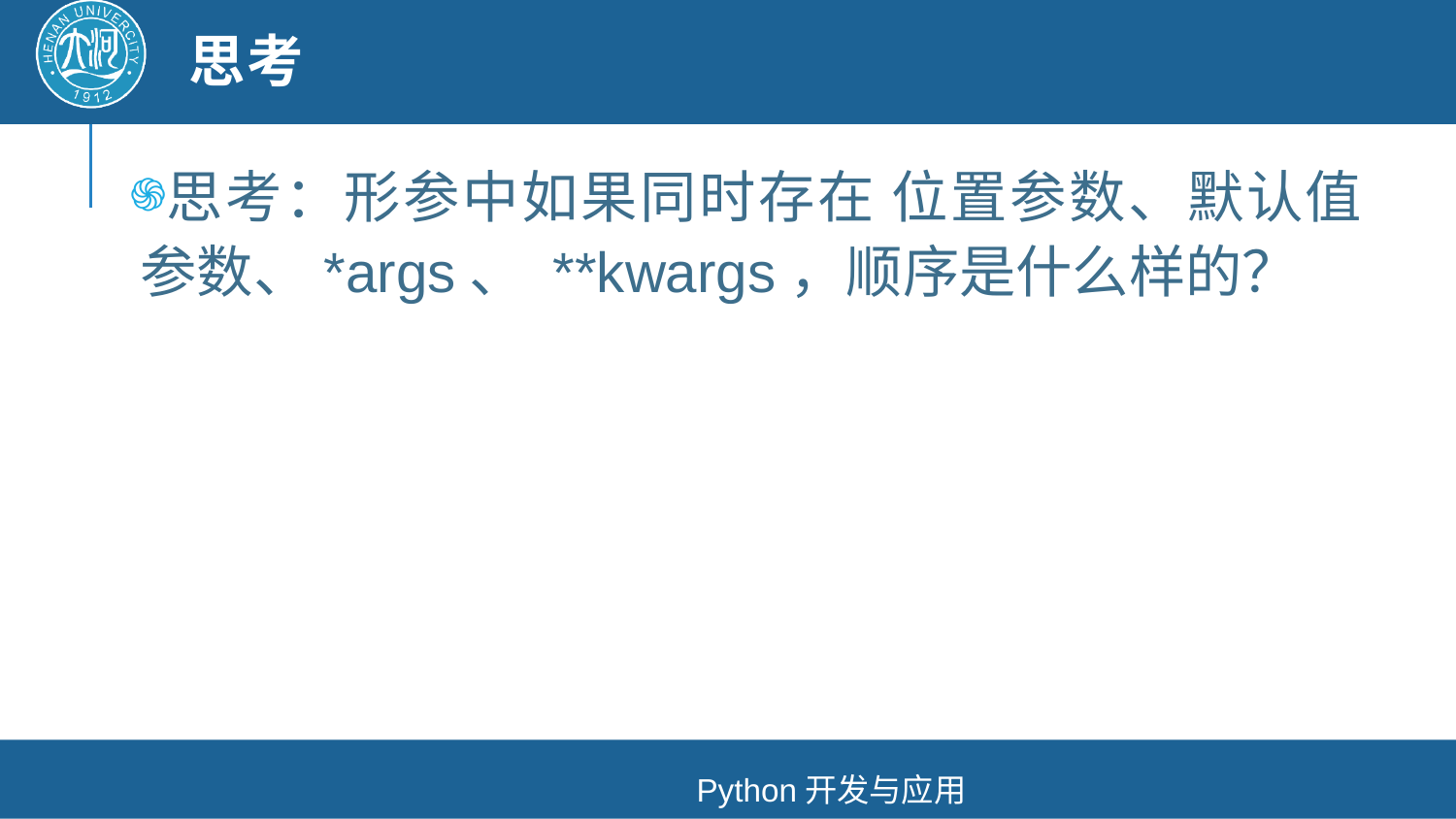

# 思考
思考：形参中如果同时存在 位置参数、默认值参数、*args、 **kwargs，顺序是什么样的？

Python开发与应用
27